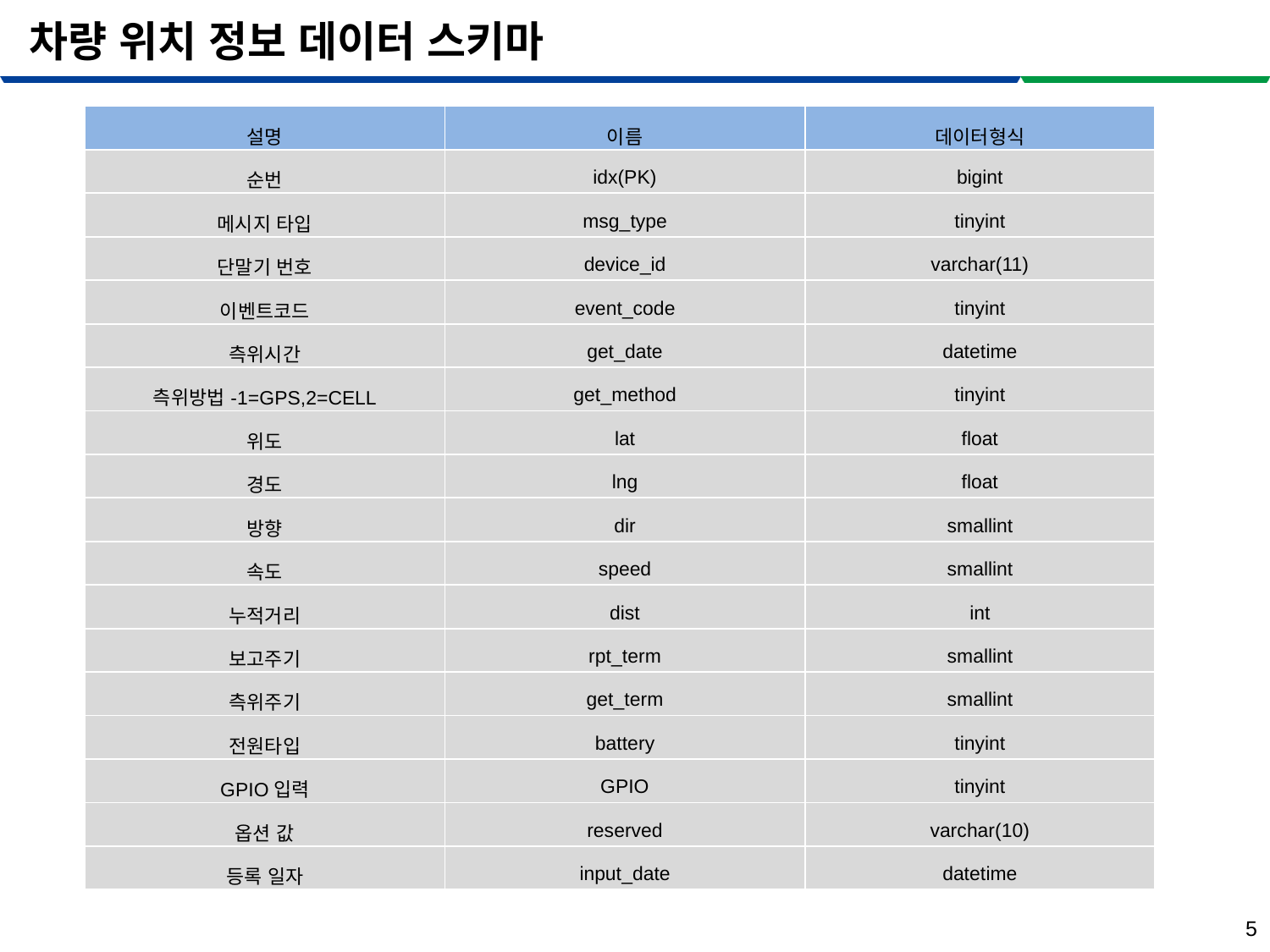

# 차량 위치 정보 데이터 스키마
| 설명 | 이름 | 데이터형식 |
| --- | --- | --- |
| 순번 | idx(PK) | bigint |
| 메시지 타입 | msg\_type | tinyint |
| 단말기 번호 | device\_id | varchar(11) |
| 이벤트코드 | event\_code | tinyint |
| 측위시간 | get\_date | datetime |
| 측위방법-1=GPS,2=CELL | get\_method | tinyint |
| 위도 | lat | float |
| 경도 | lng | float |
| 방향 | dir | smallint |
| 속도 | speed | smallint |
| 누적거리 | dist | int |
| 보고주기 | rpt\_term | smallint |
| 측위주기 | get\_term | smallint |
| 전원타입 | battery | tinyint |
| GPIO입력 | GPIO | tinyint |
| 옵션 값 | reserved | varchar(10) |
| 등록 일자 | input\_date | datetime |